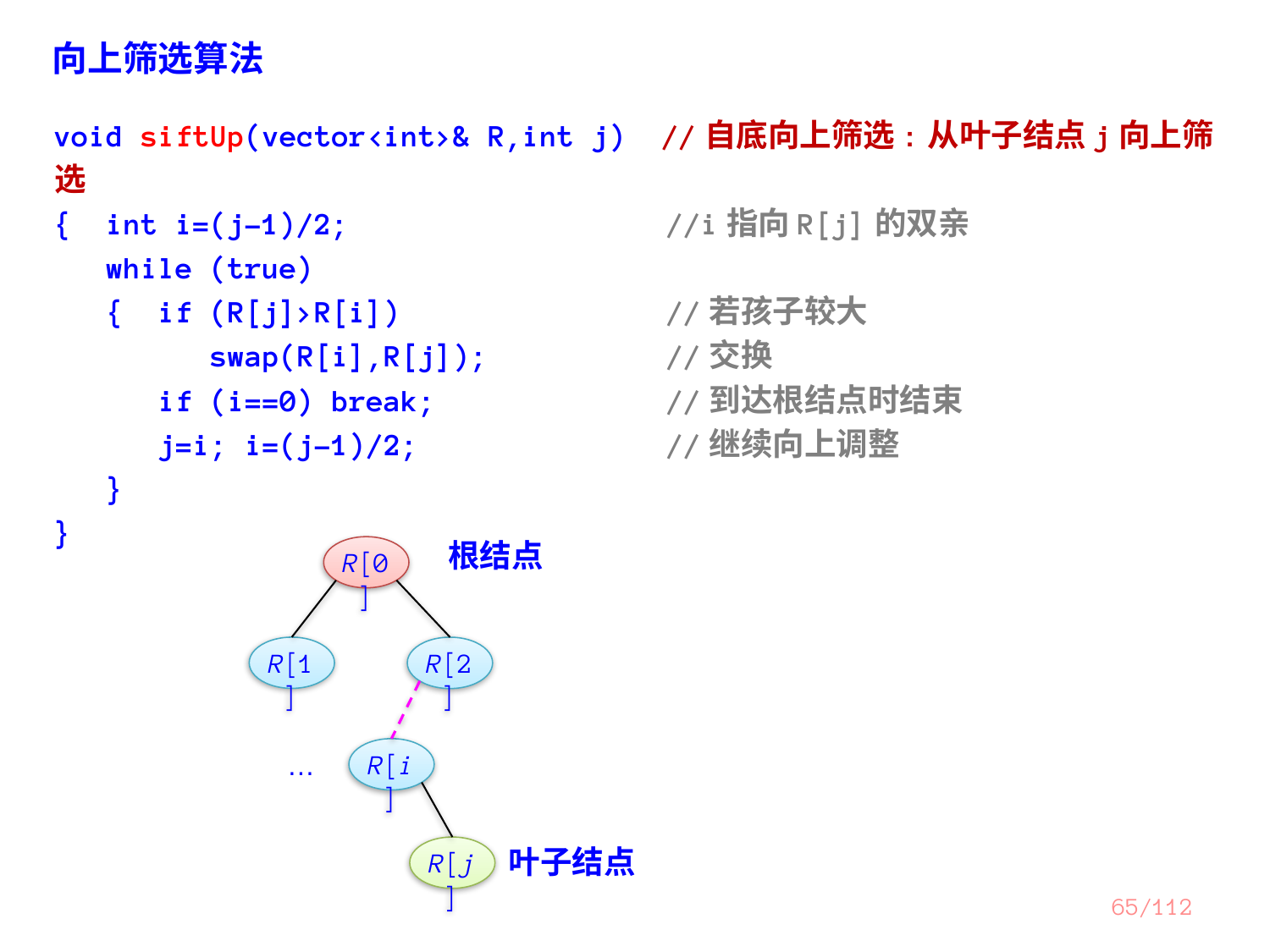

向上筛选算法
void siftUp(vector<int>& R,int j)  //自底向上筛选:从叶子结点j向上筛选
{  int i=(j-1)/2; 		      //i指向R[j]的双亲
   while (true)
   {  if (R[j]>R[i])		      //若孩子较大
         swap(R[i],R[j]);	      //交换
      if (i==0) break;	      //到达根结点时结束
      j=i; i=(j-1)/2;		      //继续向上调整
   }
}
根结点
R[0]

R[1]
R[2]

R[i]
…

R[j]
叶子结点
65/112